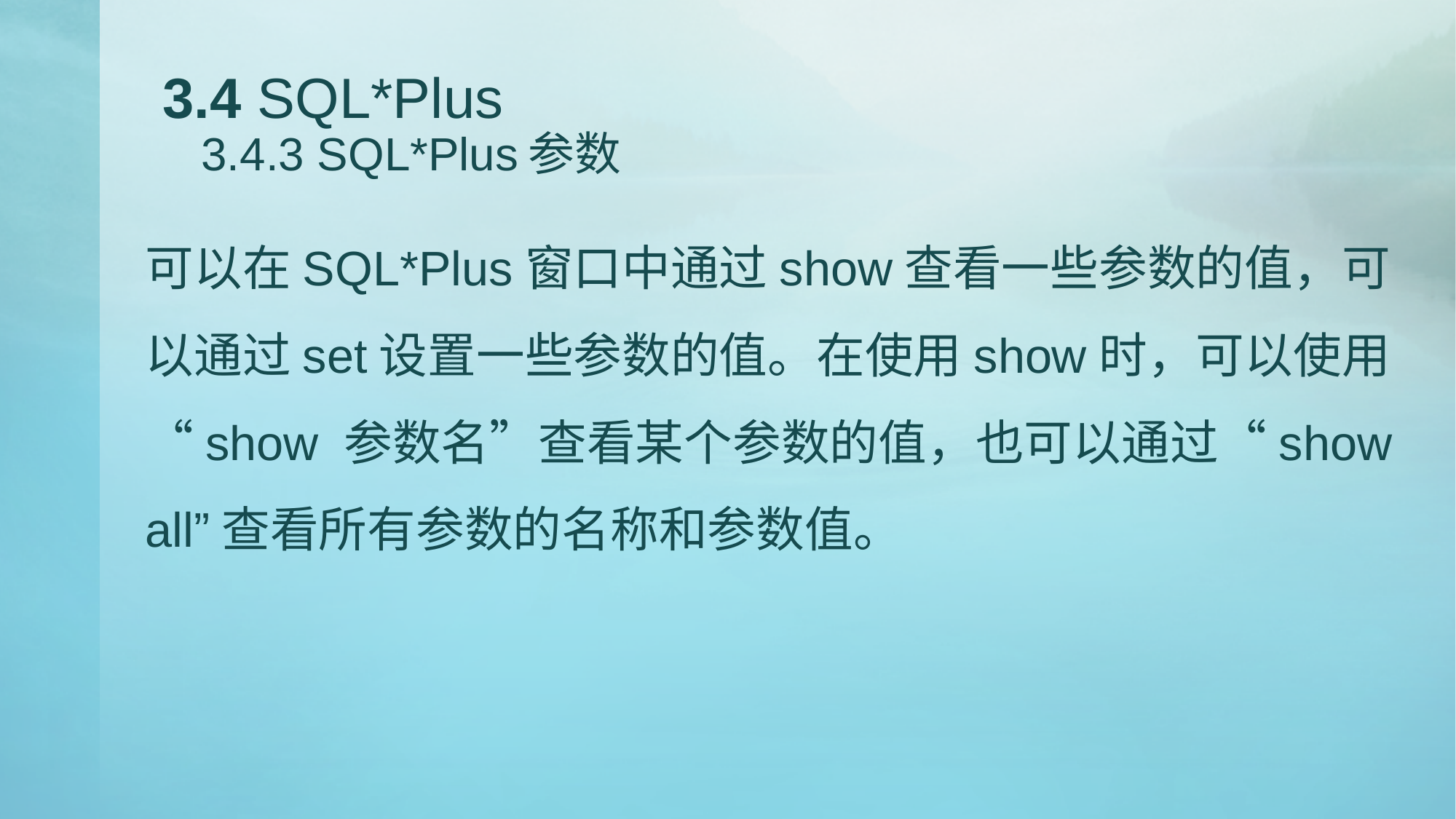

# 3.4 SQL*Plus 3.4.3 SQL*Plus参数
可以在SQL*Plus窗口中通过show查看一些参数的值，可以通过set设置一些参数的值。在使用show时，可以使用“show 参数名”查看某个参数的值，也可以通过“show all”查看所有参数的名称和参数值。